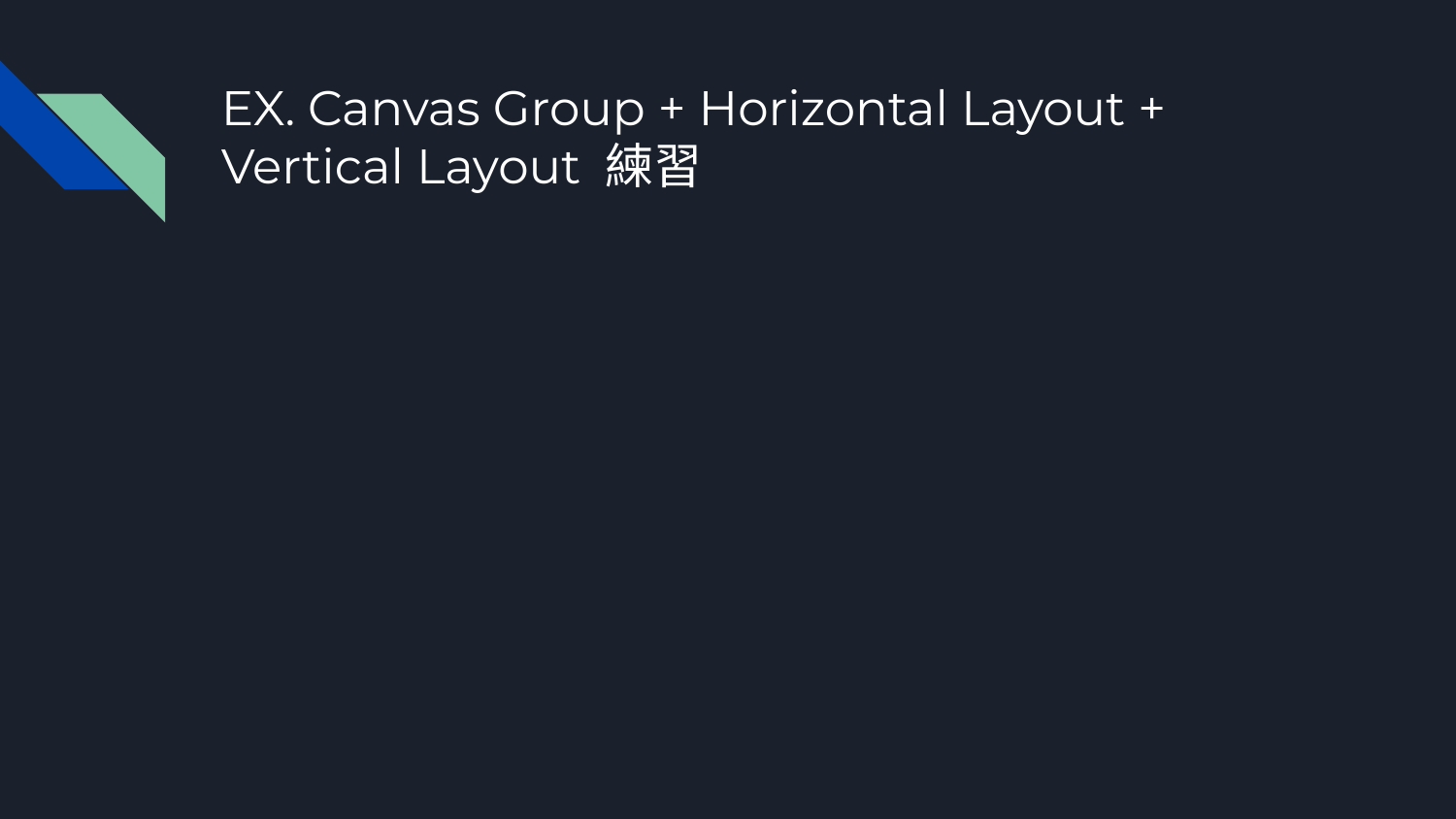

# EX. Canvas Group + Horizontal Layout + Vertical Layout 練習